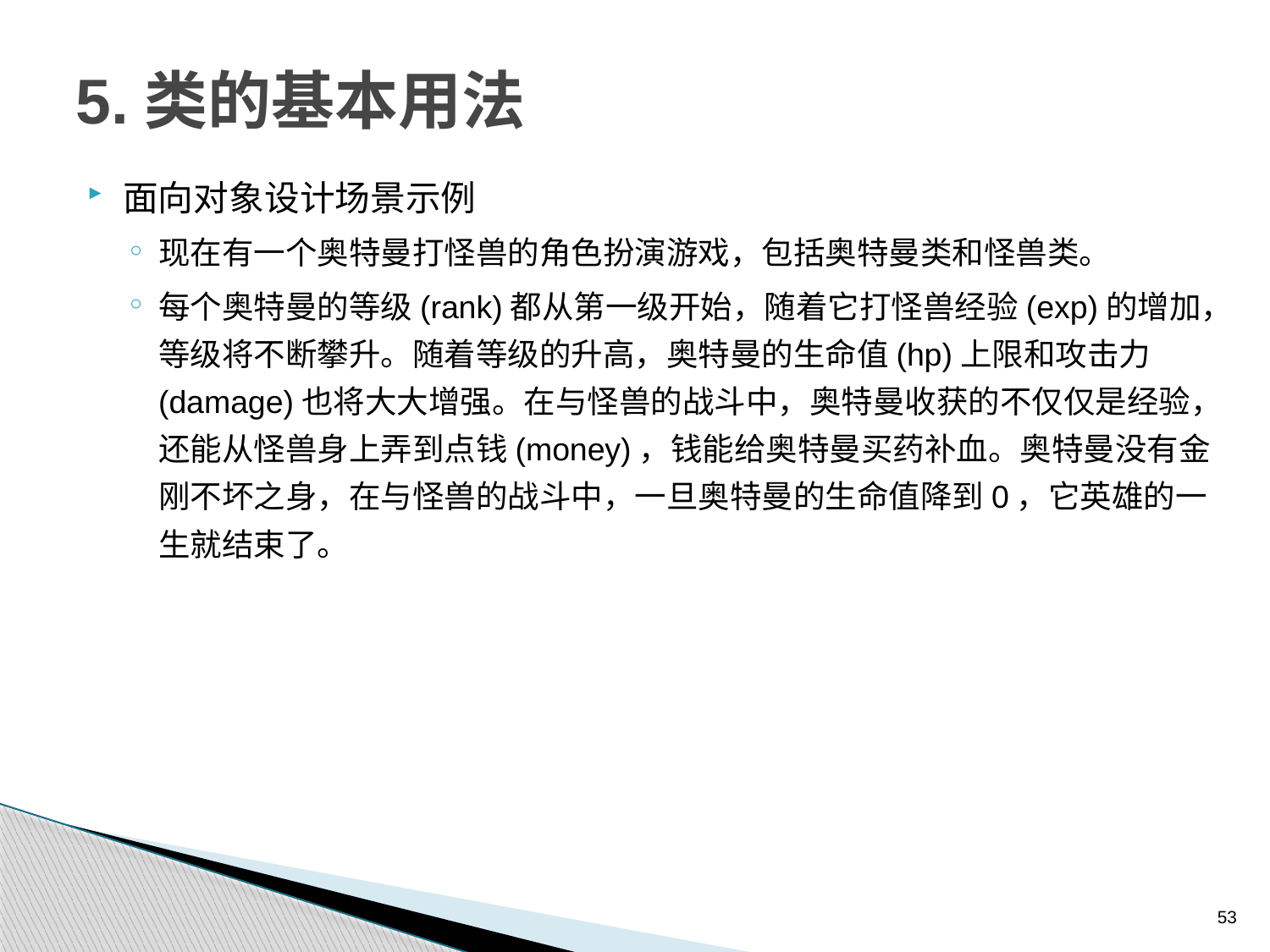

# 5.类的基本用法
面向对象设计场景示例
现在有一个奥特曼打怪兽的角色扮演游戏，包括奥特曼类和怪兽类。
每个奥特曼的等级(rank)都从第一级开始，随着它打怪兽经验(exp)的增加，等级将不断攀升。随着等级的升高，奥特曼的生命值(hp)上限和攻击力(damage)也将大大增强。在与怪兽的战斗中，奥特曼收获的不仅仅是经验，还能从怪兽身上弄到点钱(money)，钱能给奥特曼买药补血。奥特曼没有金刚不坏之身，在与怪兽的战斗中，一旦奥特曼的生命值降到0，它英雄的一生就结束了。

53